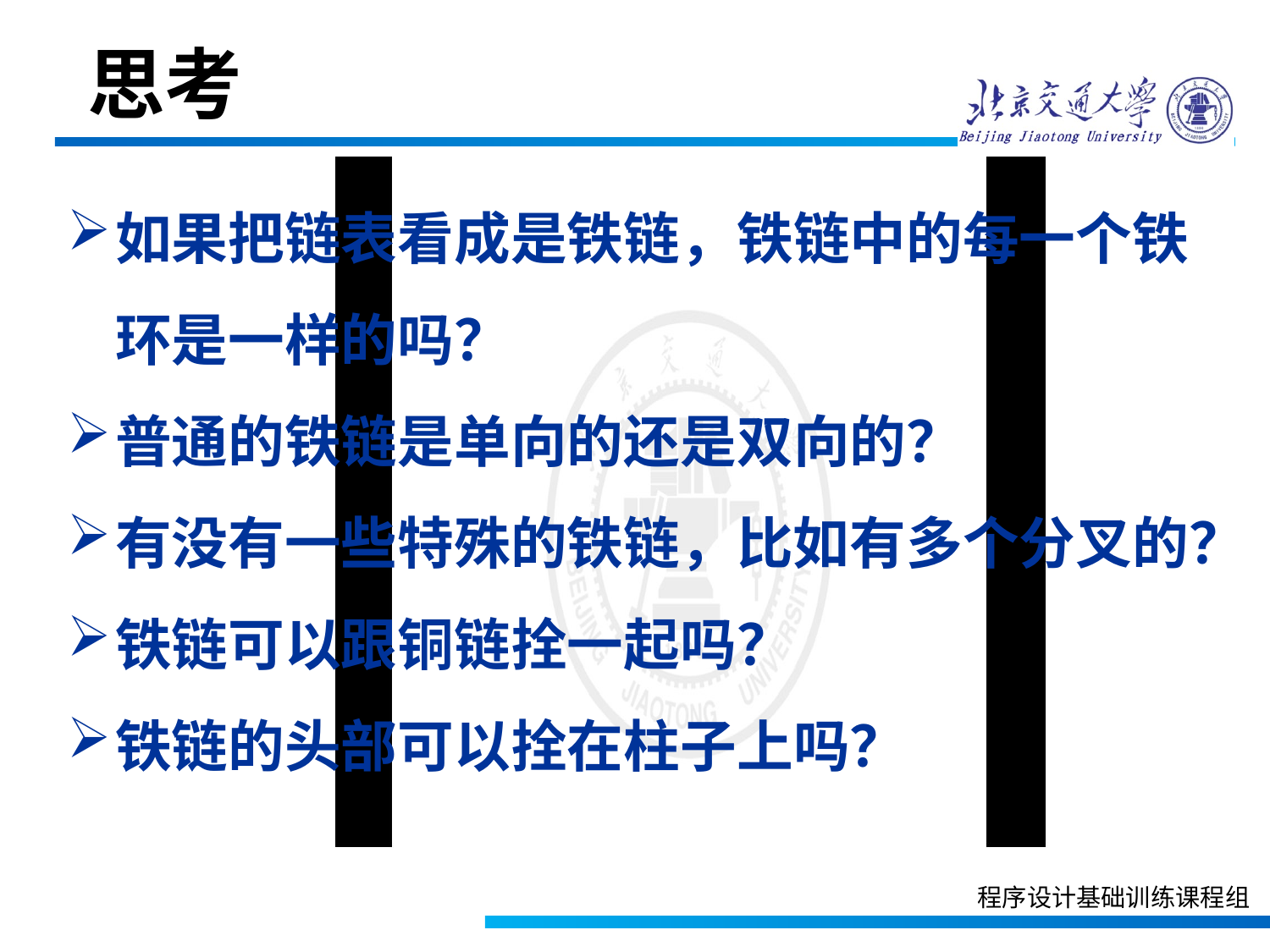

思考
如果把链表看成是铁链，铁链中的每一个铁环是一样的吗？
普通的铁链是单向的还是双向的？
有没有一些特殊的铁链，比如有多个分叉的？
铁链可以跟铜链拴一起吗？
铁链的头部可以拴在柱子上吗？
程序设计基础训练课程组